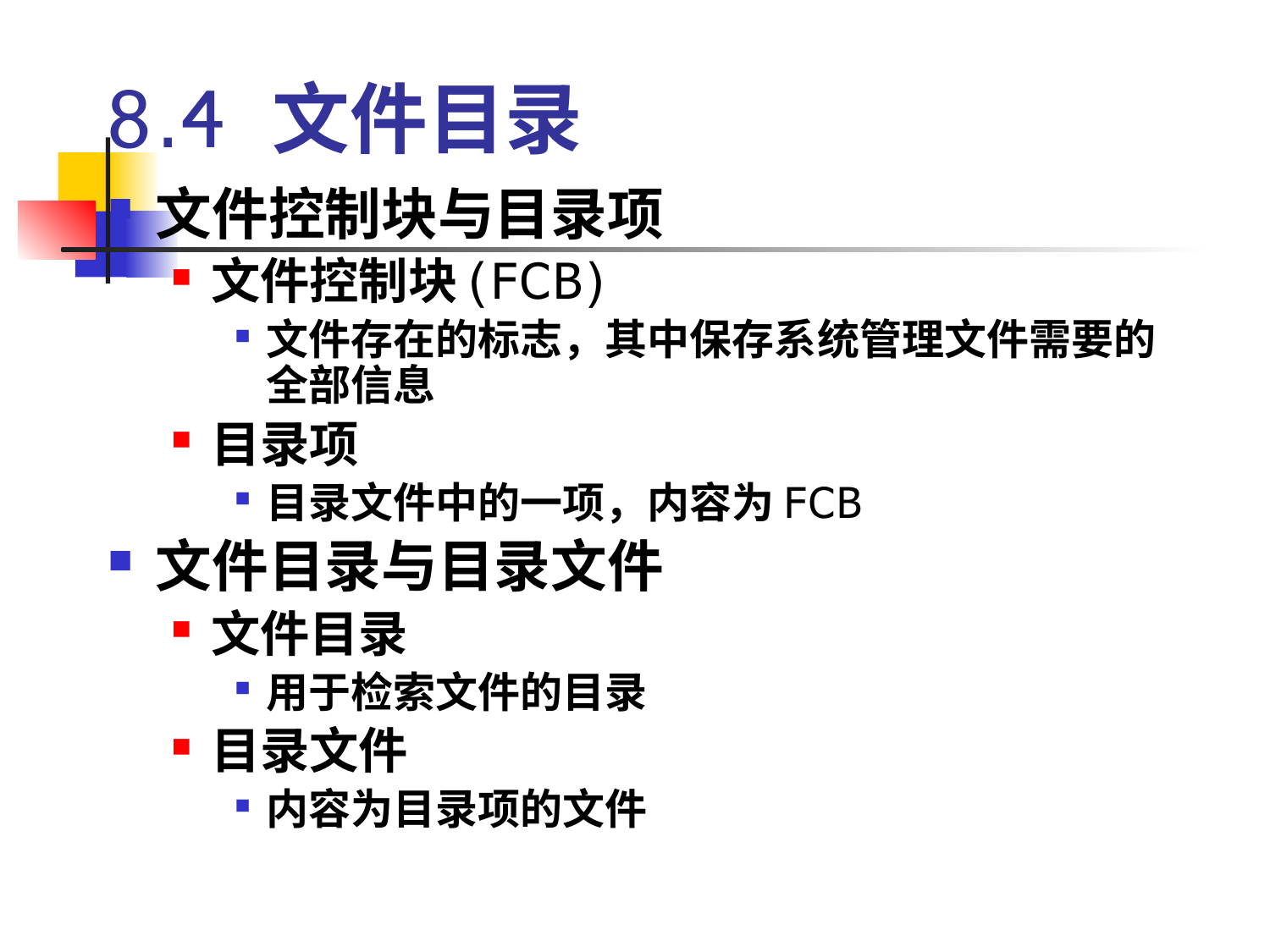

# 8.4 文件目录
文件控制块与目录项
文件控制块(FCB)
文件存在的标志，其中保存系统管理文件需要的全部信息
目录项
目录文件中的一项，内容为FCB
文件目录与目录文件
文件目录
用于检索文件的目录
目录文件
内容为目录项的文件